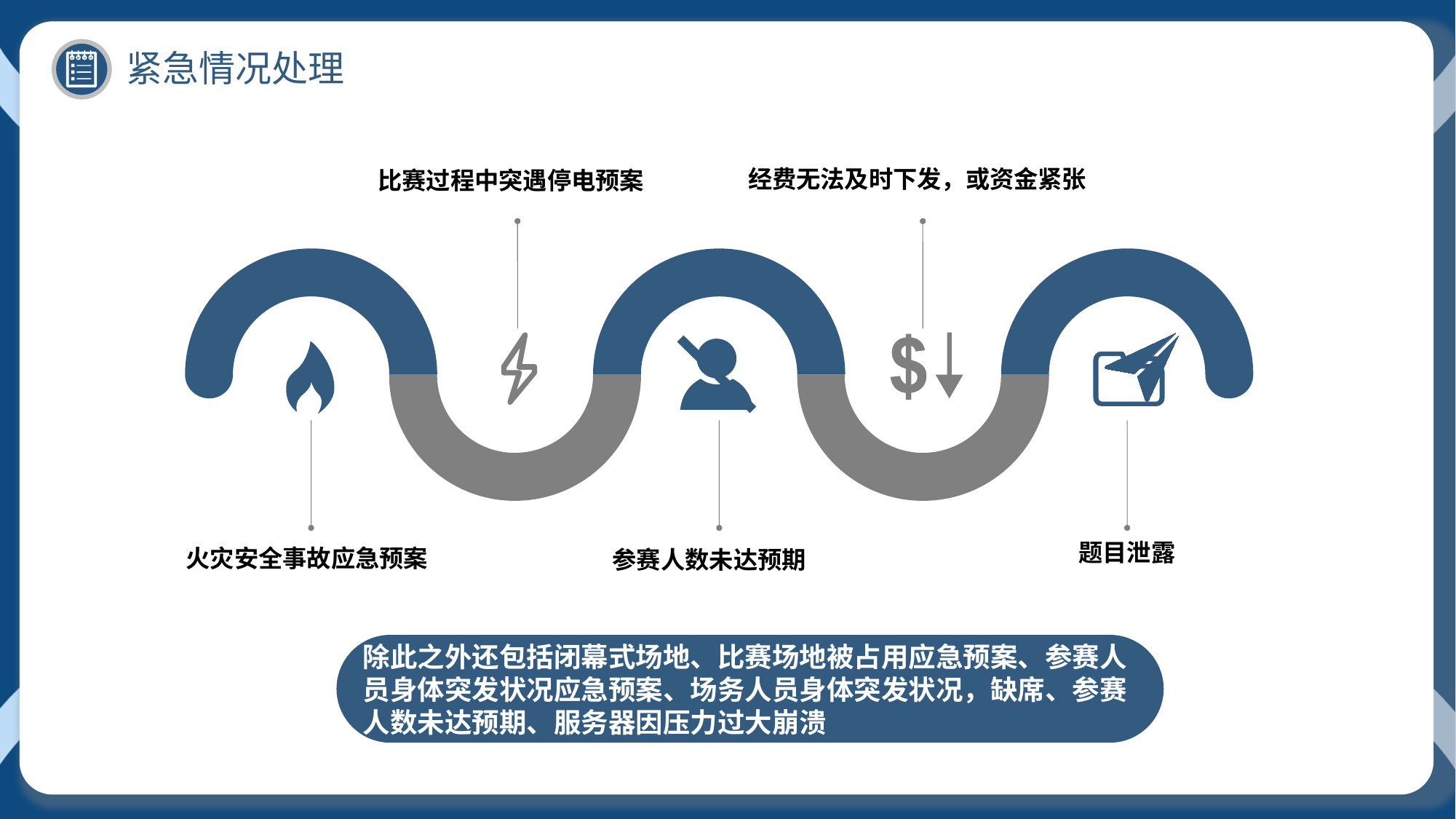

紧急情况处理

经费无法及时下发，或资金紧张
比赛过程中突遇停电预案

题目泄露
火灾安全事故应急预案
参赛人数未达预期
除此之外还包括闭幕式场地、比赛场地被占用应急预案、参赛人员身体突发状况应急预案、场务人员身体突发状况，缺席、参赛人数未达预期、服务器因压力过大崩溃